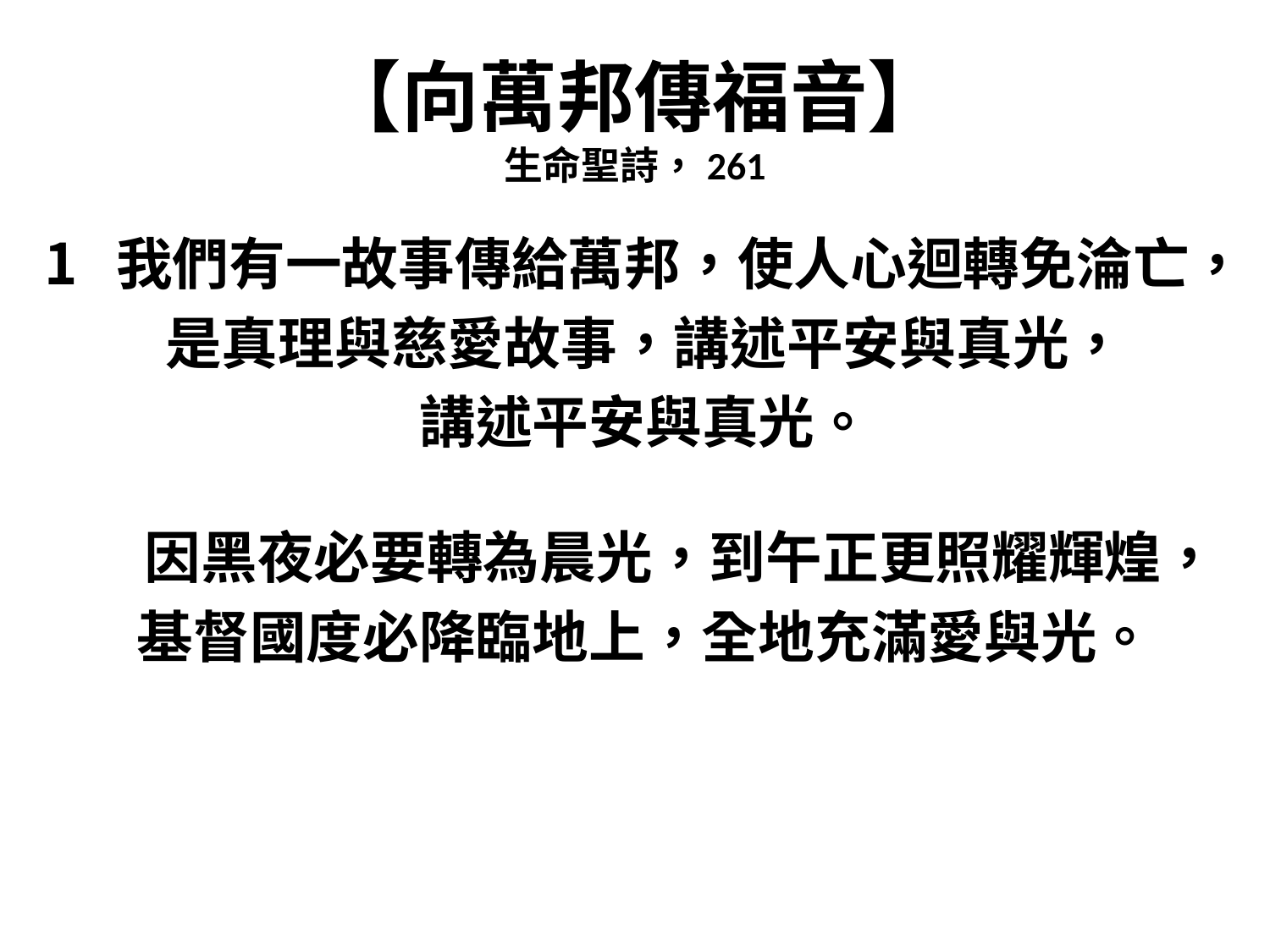

# 【向萬邦傳福音】 生命聖詩，261
我們有一故事傳給萬邦，使人心迴轉免淪亡，
是真理與慈愛故事，講述平安與真光，
講述平安與真光。
因黑夜必要轉為晨光，到午正更照耀輝煌，
基督國度必降臨地上，全地充滿愛與光。